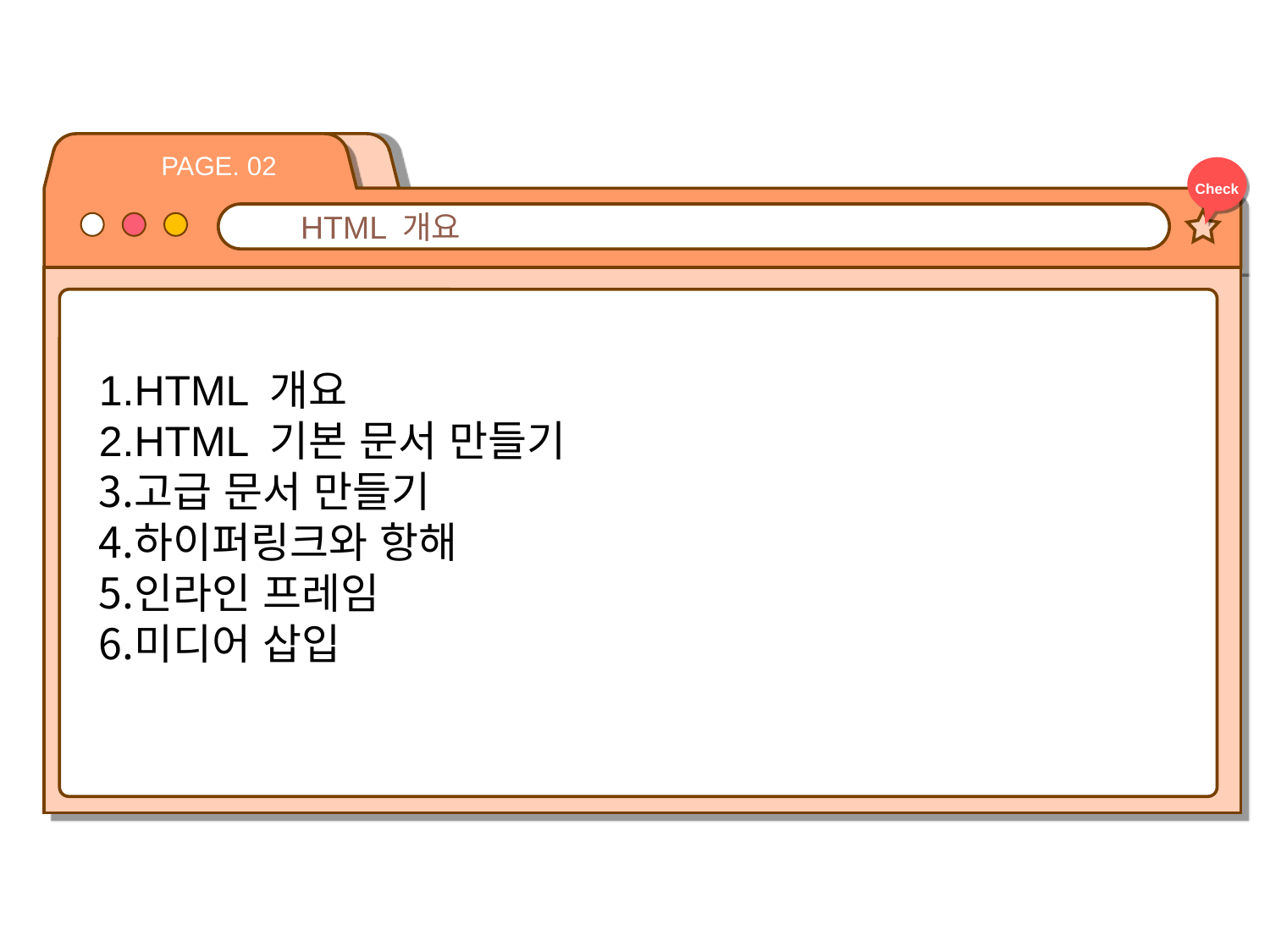

PAGE. 02
Check
HTML 개요

HTML 개요
HTML 기본 문서 만들기
고급 문서 만들기
하이퍼링크와 항해
인라인 프레임
미디어 삽입